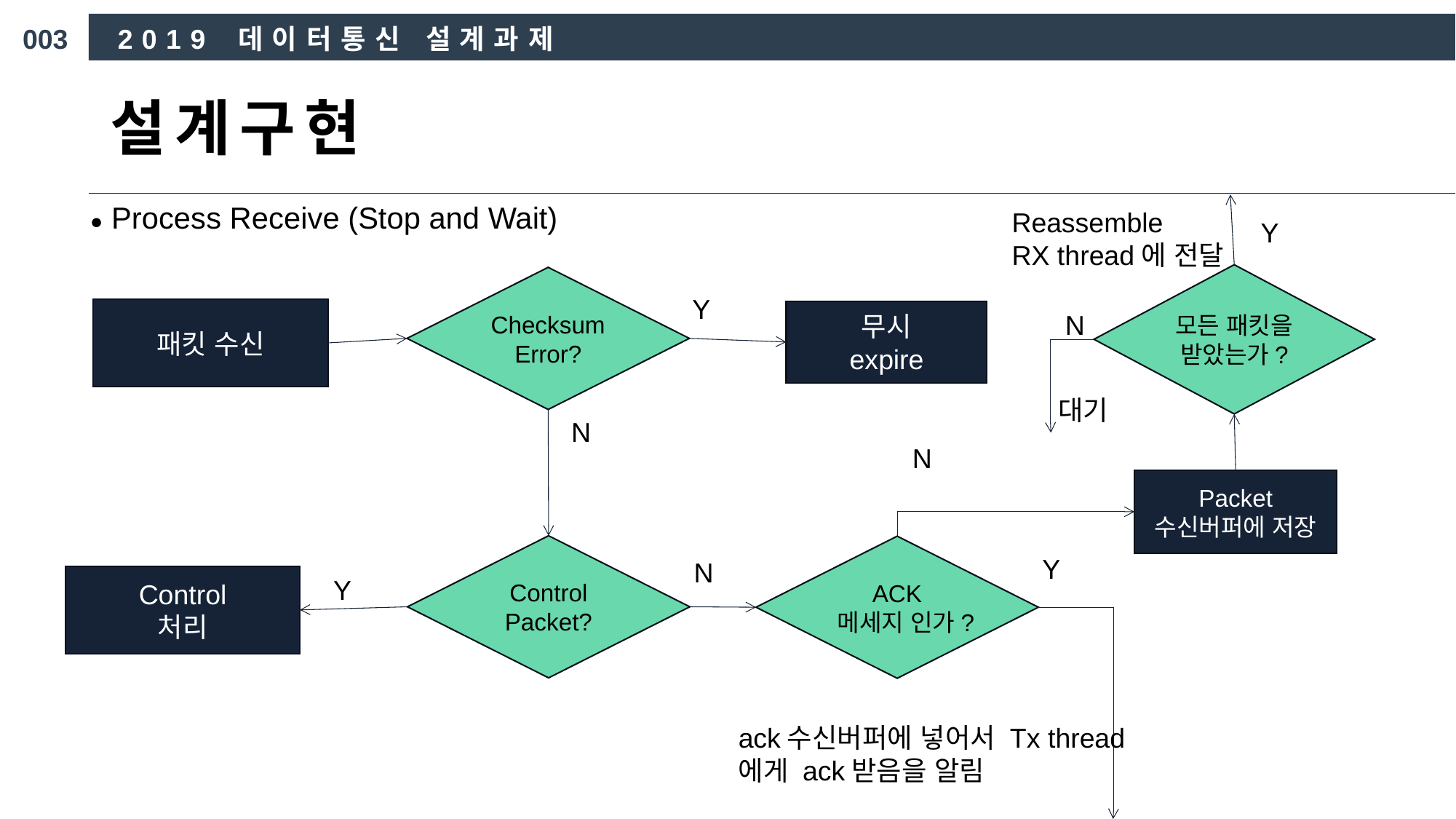

003
2019 데이터통신 설계과제
설계구현
● Process Receive (Stop and Wait)
Reassemble
RX thread에 전달
Y

모든 패킷을 받았는가?
Checksum
Error?
타이머 스레드 구현
Y
패킷 수신
무시
expire
N
대기
N
N
Packet
수신버퍼에 저장
Control Packet?
ACK 메세지 인가?
Y
N
Control
처리
Y
TX 스레드와
timer 스레드의 상호작용

ack수신버퍼에 넣어서 Tx thread에게 ack받음을 알림